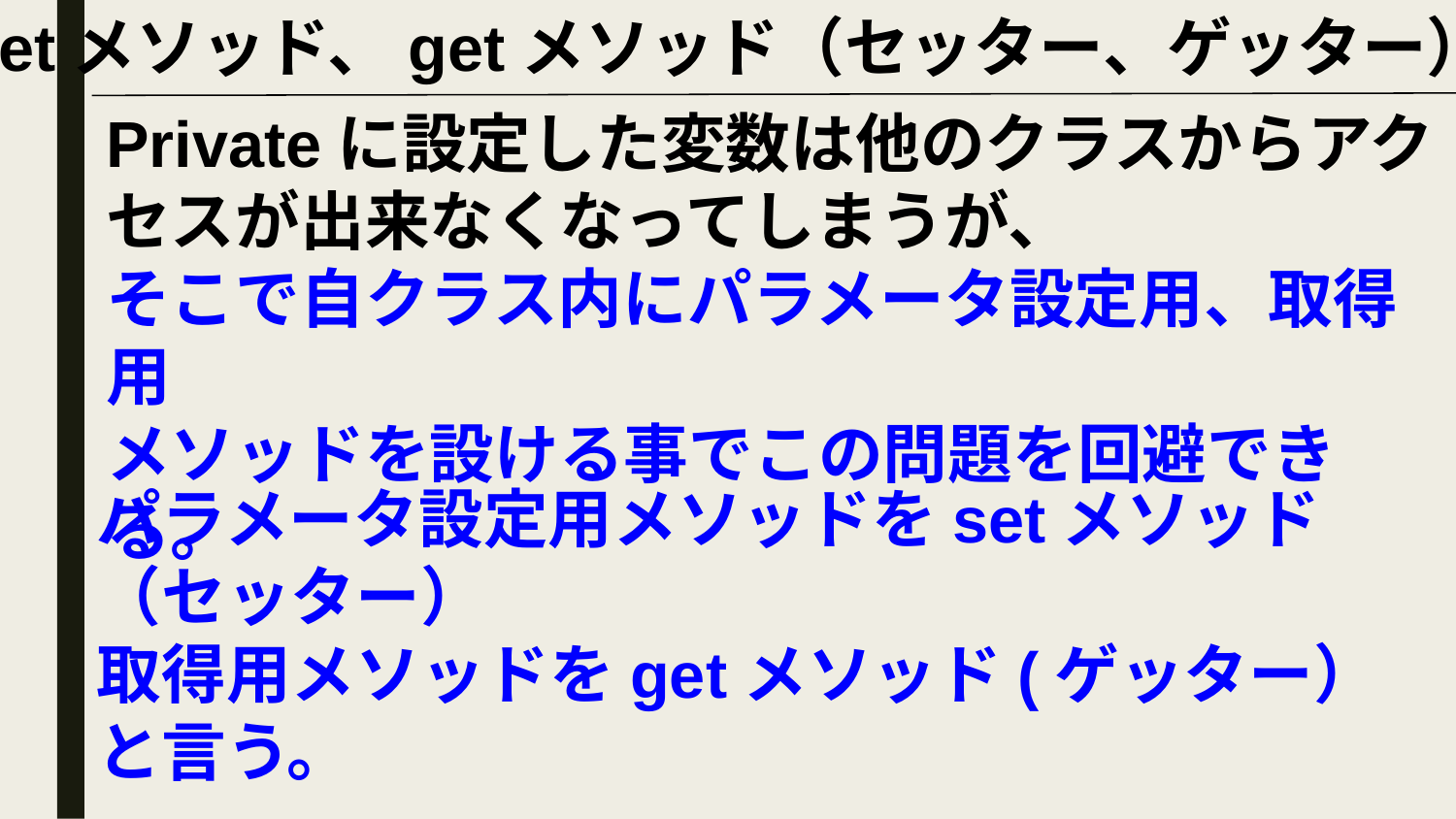

Setメソッド、getメソッド（セッター、ゲッター）
Privateに設定した変数は他のクラスからアクセスが出来なくなってしまうが、
そこで自クラス内にパラメータ設定用、取得用
メソッドを設ける事でこの問題を回避できる。
パラメータ設定用メソッドをsetメソッド（セッター）
取得用メソッドをgetメソッド(ゲッター）と言う。